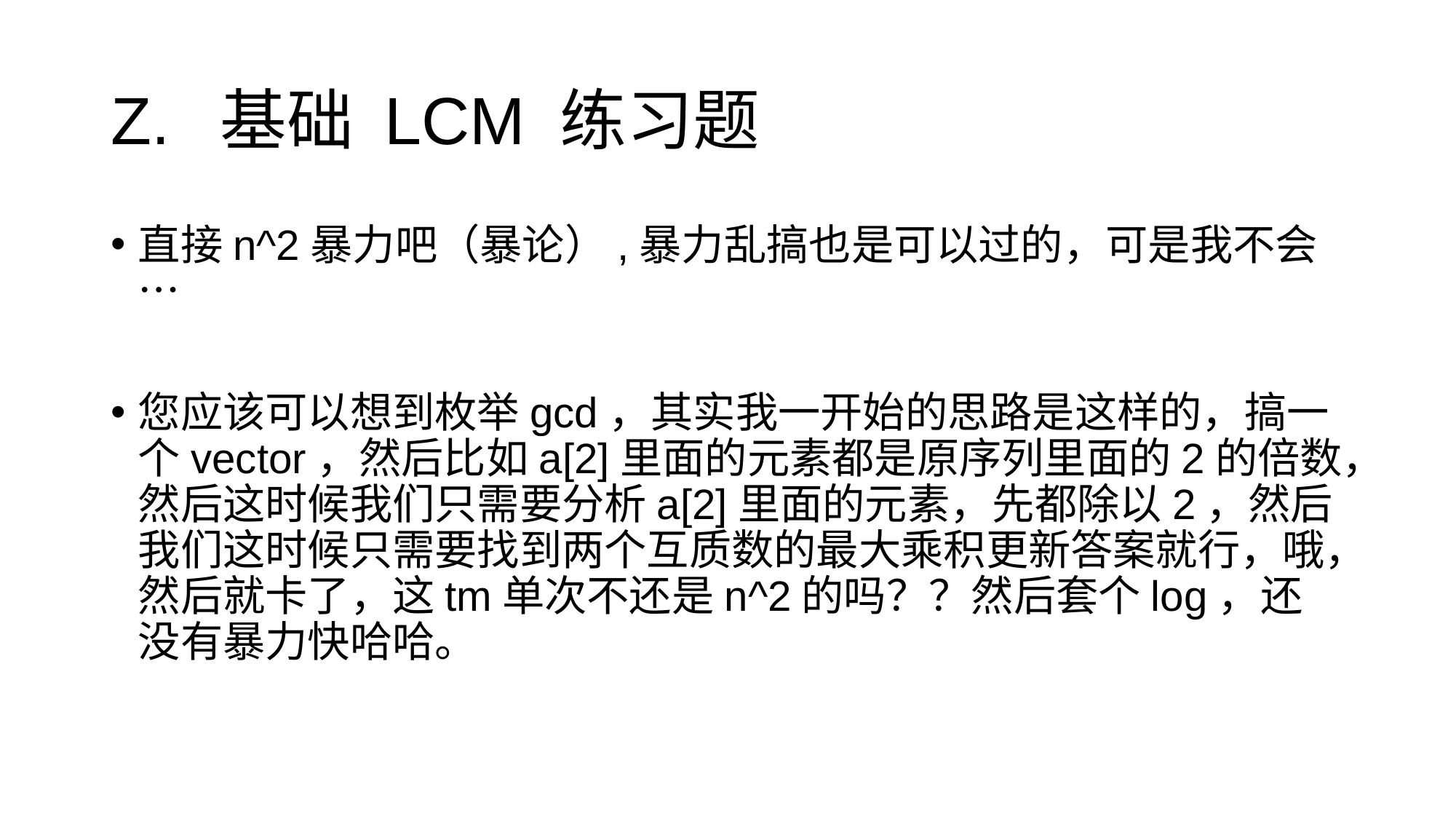

# Z. 	基础 LCM 练习题
直接n^2暴力吧（暴论）,暴力乱搞也是可以过的，可是我不会…

您应该可以想到枚举gcd，其实我一开始的思路是这样的，搞一个vector，然后比如a[2]里面的元素都是原序列里面的2的倍数，然后这时候我们只需要分析a[2]里面的元素，先都除以2，然后我们这时候只需要找到两个互质数的最大乘积更新答案就行，哦，然后就卡了，这tm单次不还是n^2的吗？？然后套个log，还没有暴力快哈哈。